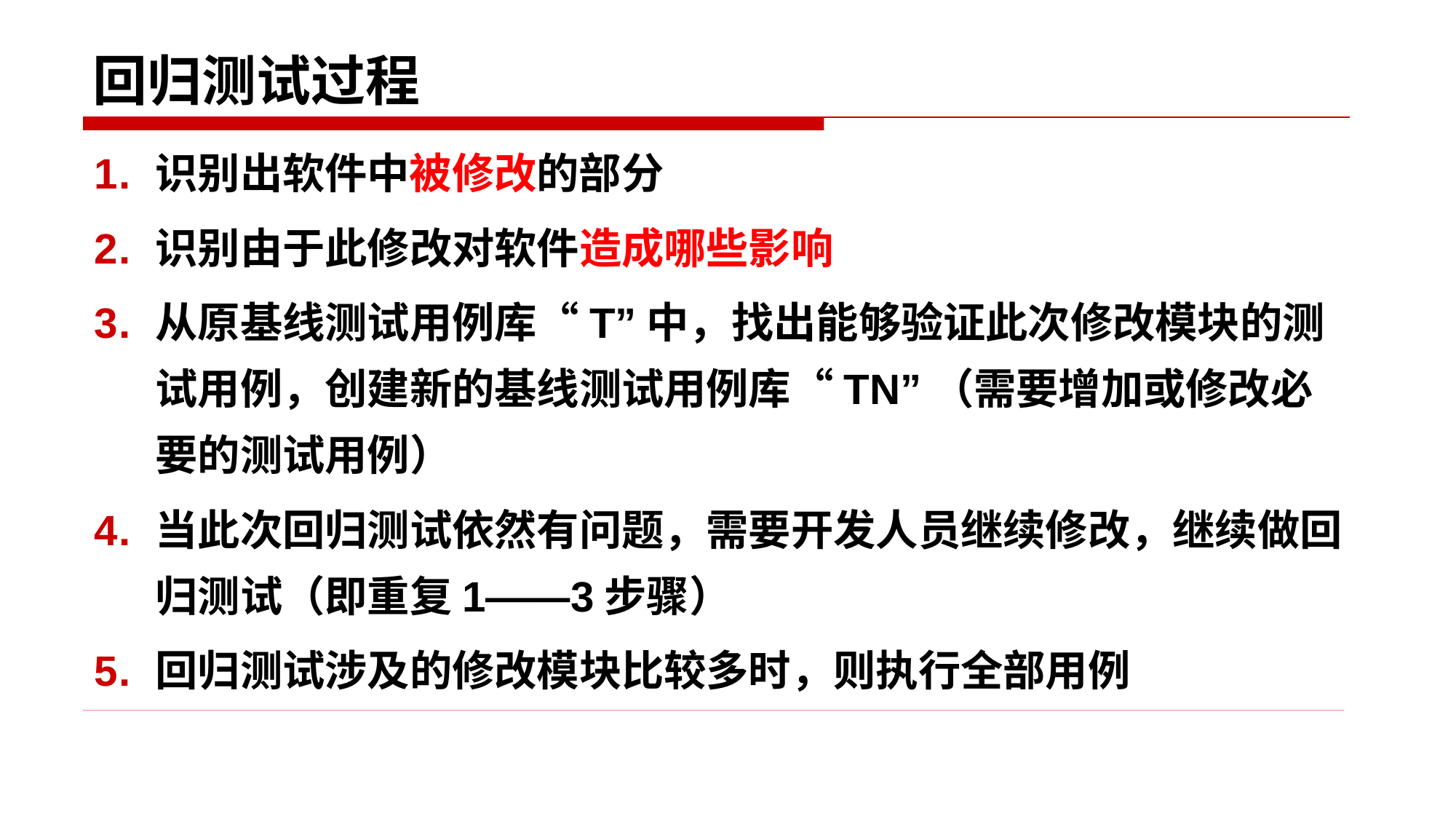

# 回归测试过程
识别出软件中被修改的部分
识别由于此修改对软件造成哪些影响
从原基线测试用例库“T”中，找出能够验证此次修改模块的测试用例，创建新的基线测试用例库“TN”（需要增加或修改必要的测试用例）
当此次回归测试依然有问题，需要开发人员继续修改，继续做回归测试（即重复1——3步骤）
回归测试涉及的修改模块比较多时，则执行全部用例